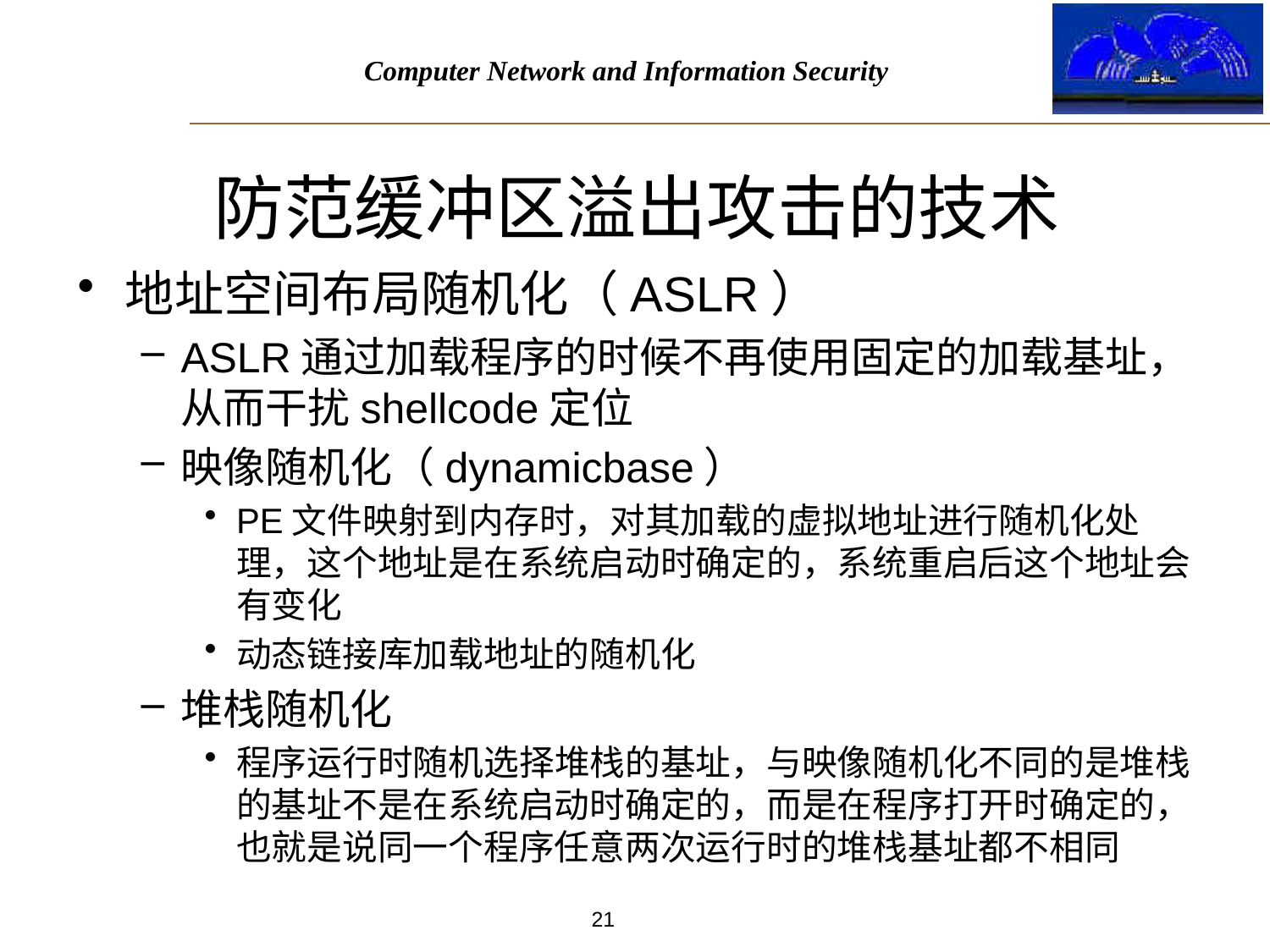

防范缓冲区溢出攻击的技术
地址空间布局随机化（ASLR）
ASLR通过加载程序的时候不再使用固定的加载基址，从而干扰shellcode定位
映像随机化（dynamicbase）
PE文件映射到内存时，对其加载的虚拟地址进行随机化处理，这个地址是在系统启动时确定的，系统重启后这个地址会有变化
动态链接库加载地址的随机化
堆栈随机化
程序运行时随机选择堆栈的基址，与映像随机化不同的是堆栈的基址不是在系统启动时确定的，而是在程序打开时确定的，也就是说同一个程序任意两次运行时的堆栈基址都不相同

21